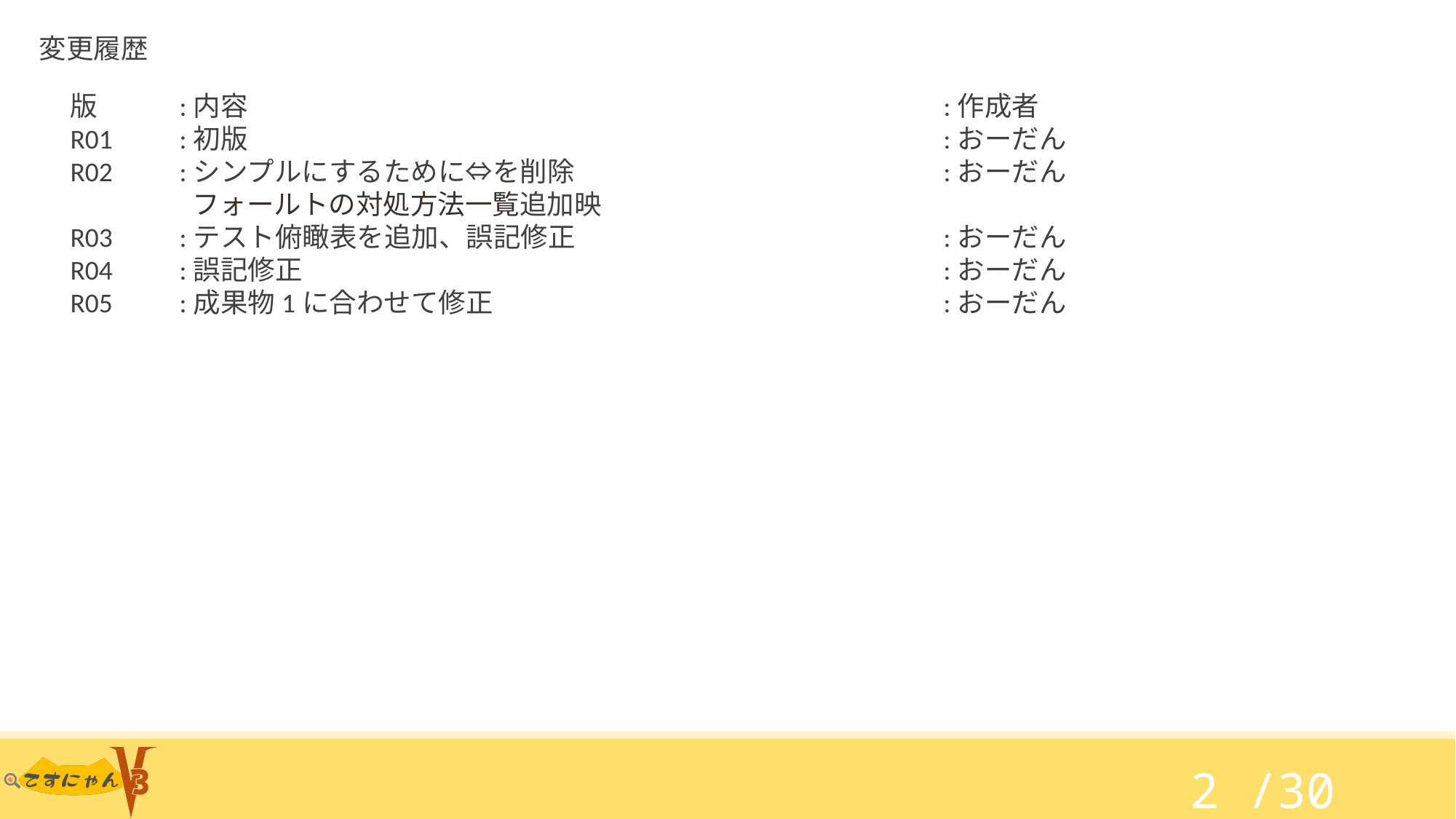

変更履歴
版	:内容							:作成者
R01	:初版							:おーだん
R02	:シンプルにするために⇔を削除				:おーだん
	 フォールトの対処方法一覧追加映
R03	:テスト俯瞰表を追加、誤記修正				:おーだん
R04	:誤記修正						:おーだん
R05	:成果物1に合わせて修正					:おーだん

2 /30